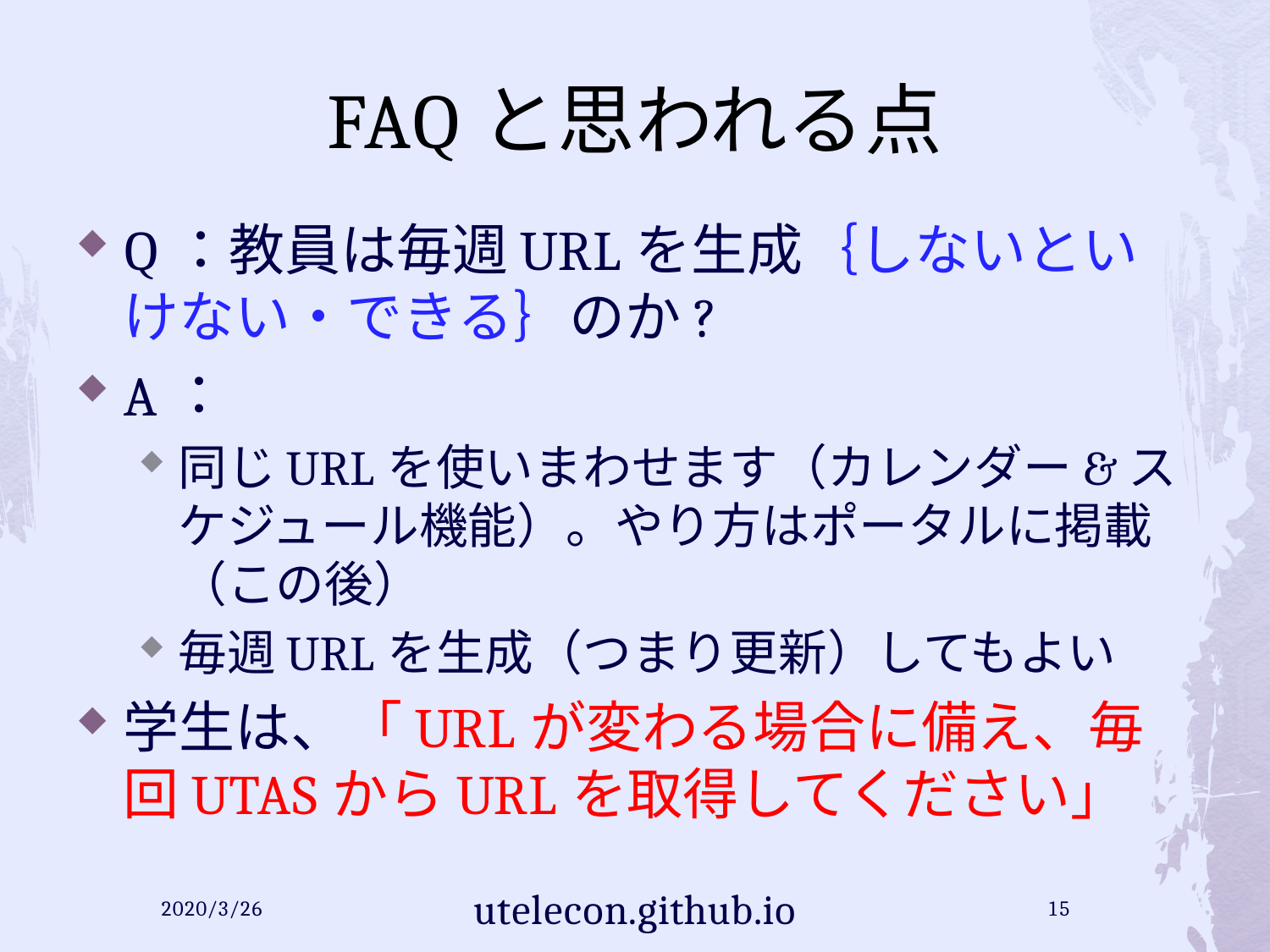

# FAQと思われる点
Q：教員は毎週URLを生成｛しないといけない・できる｝のか?
A：
同じURLを使いまわせます（カレンダー&スケジュール機能）。やり方はポータルに掲載（この後）
毎週URLを生成（つまり更新）してもよい
学生は、「URLが変わる場合に備え、毎回UTASからURLを取得してください」
2020/3/26
utelecon.github.io
15